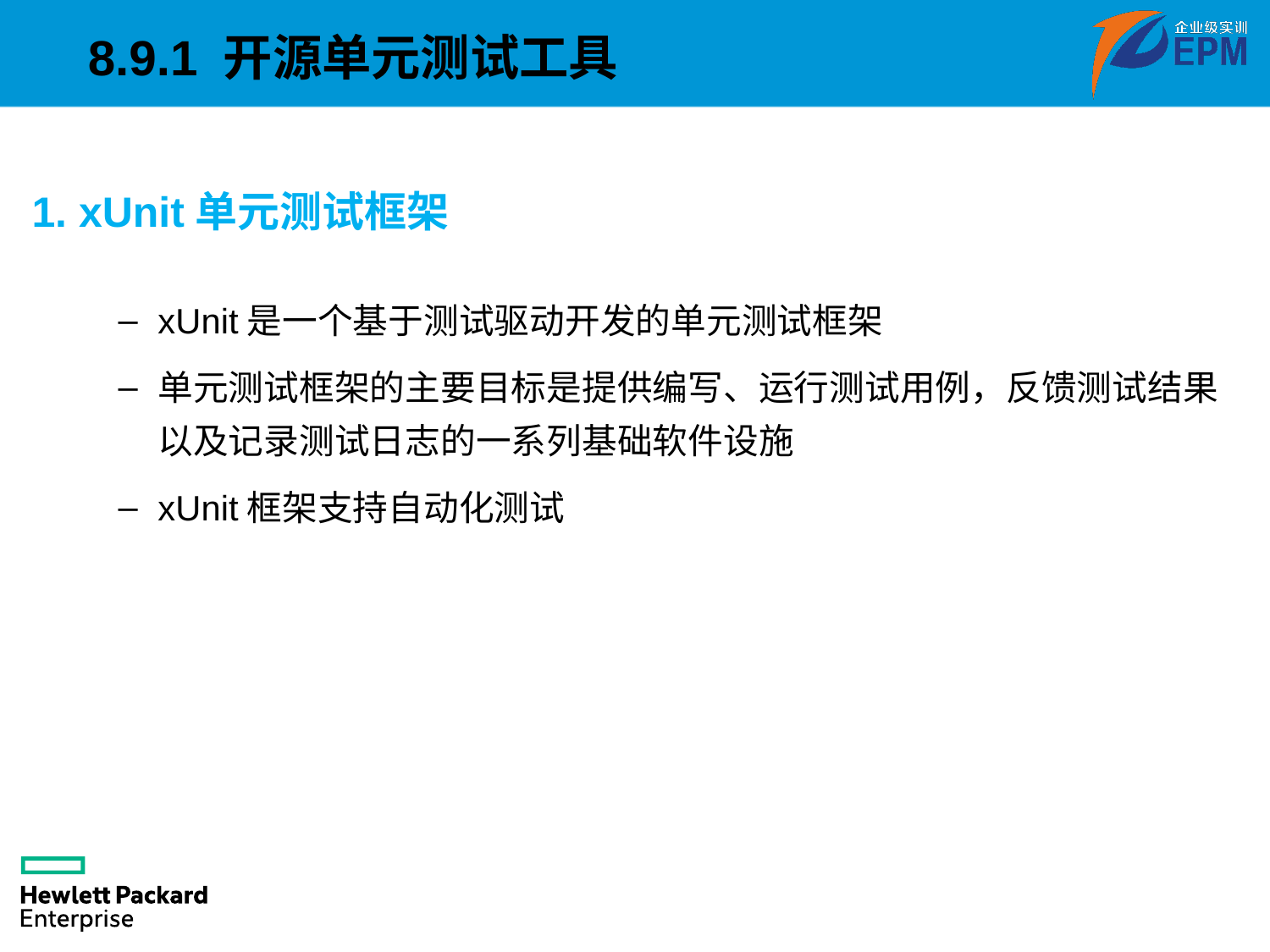

8.9.1 开源单元测试工具
1. xUnit单元测试框架
xUnit是一个基于测试驱动开发的单元测试框架
单元测试框架的主要目标是提供编写、运行测试用例，反馈测试结果以及记录测试日志的一系列基础软件设施
xUnit框架支持自动化测试